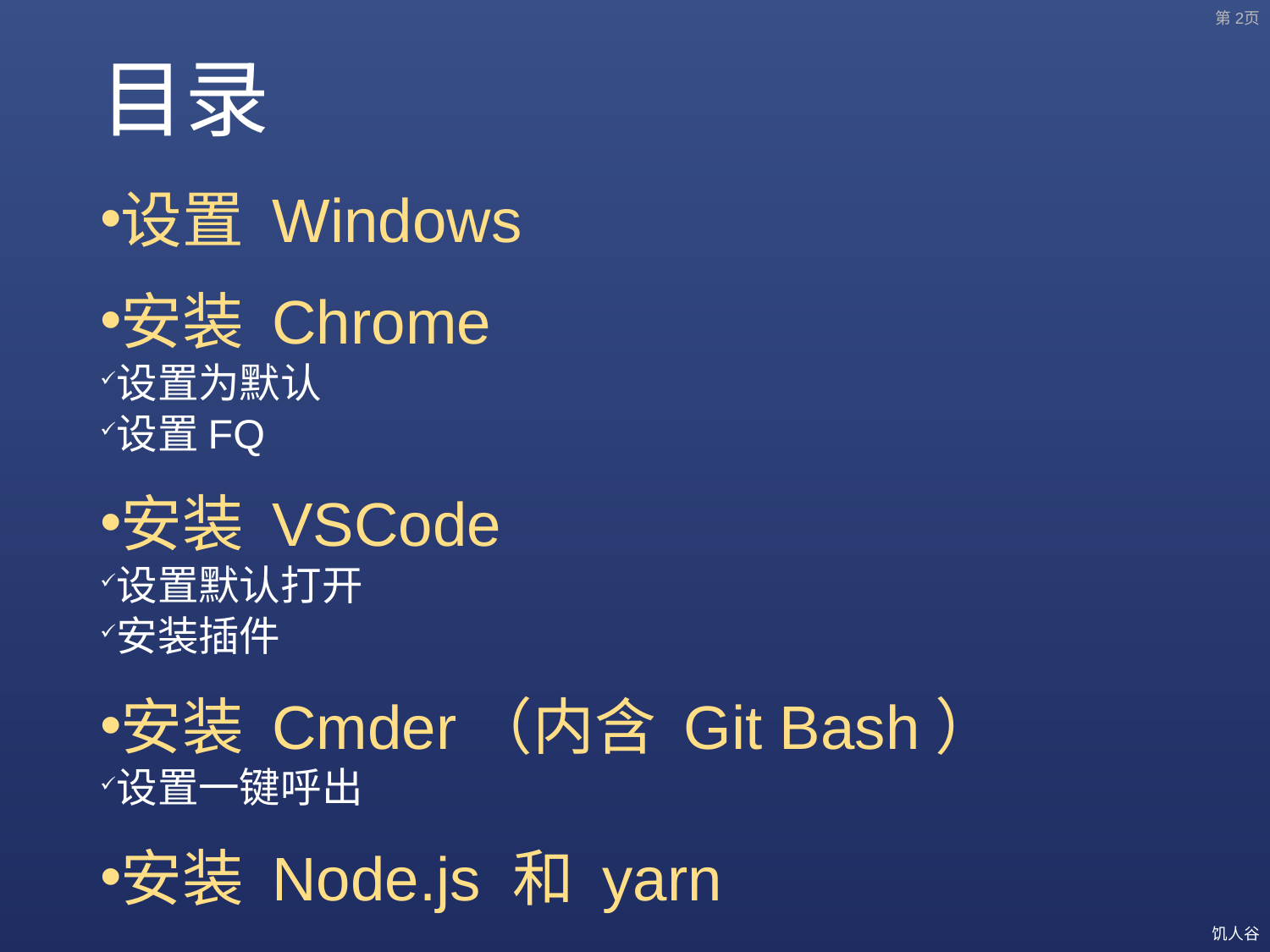

第2页
# 目录
设置 Windows
安装 Chrome
设置为默认
设置FQ
安装 VSCode
设置默认打开
安装插件
安装 Cmder（内含 Git Bash）
设置一键呼出
安装 Node.js 和 yarn

饥人谷